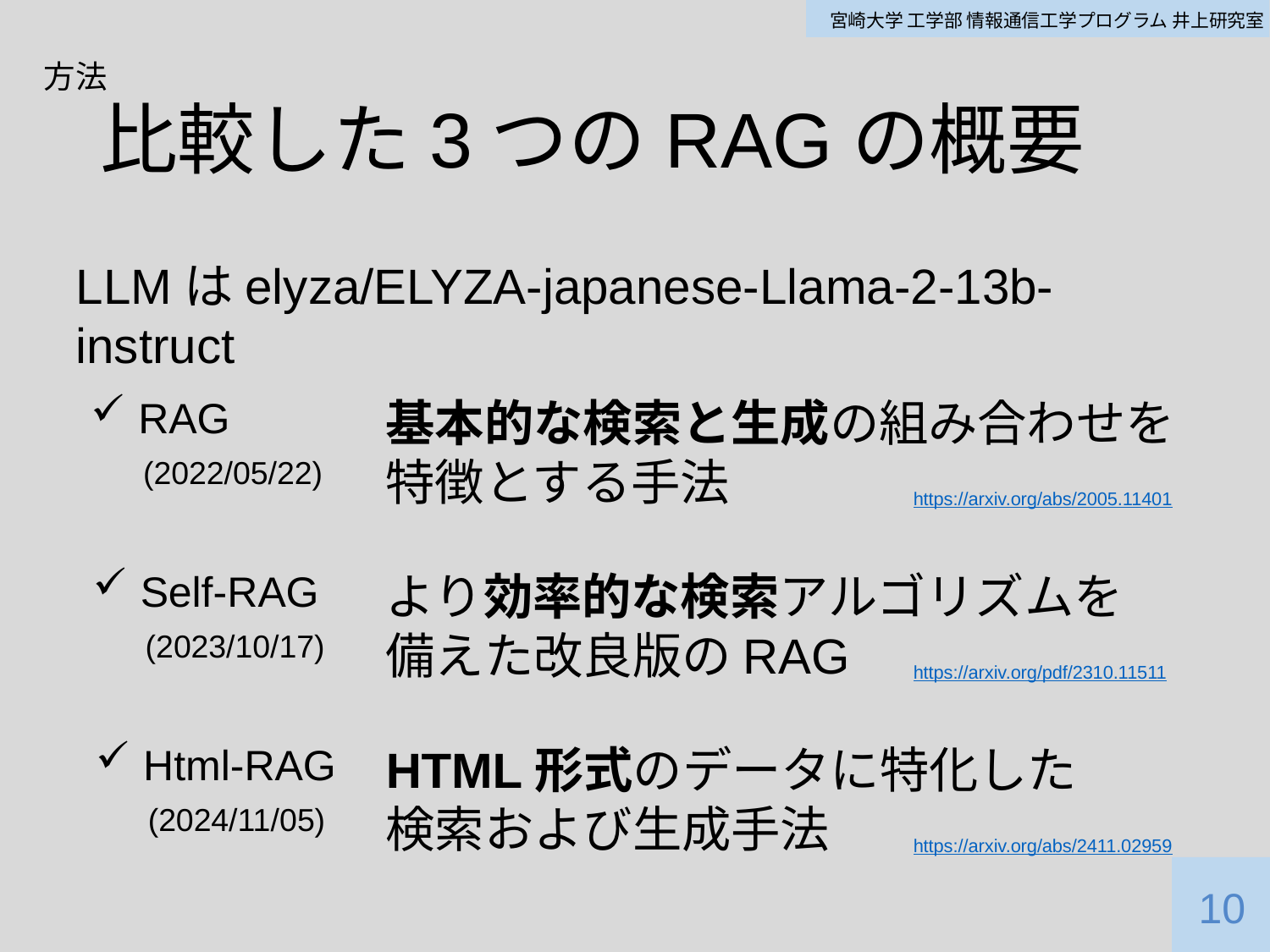

方法
# 比較した3つのRAGの概要
LLMはelyza/ELYZA-japanese-Llama-2-13b-instruct
RAG
　(2022/05/22)
基本的な検索と生成の組み合わせを特徴とする手法
https://arxiv.org/abs/2005.11401
Self-RAG
　(2023/10/17)
より効率的な検索アルゴリズムを
備えた改良版のRAG
https://arxiv.org/pdf/2310.11511
Html-RAG
　(2024/11/05)
HTML形式のデータに特化した
検索および生成手法
https://arxiv.org/abs/2411.02959
10